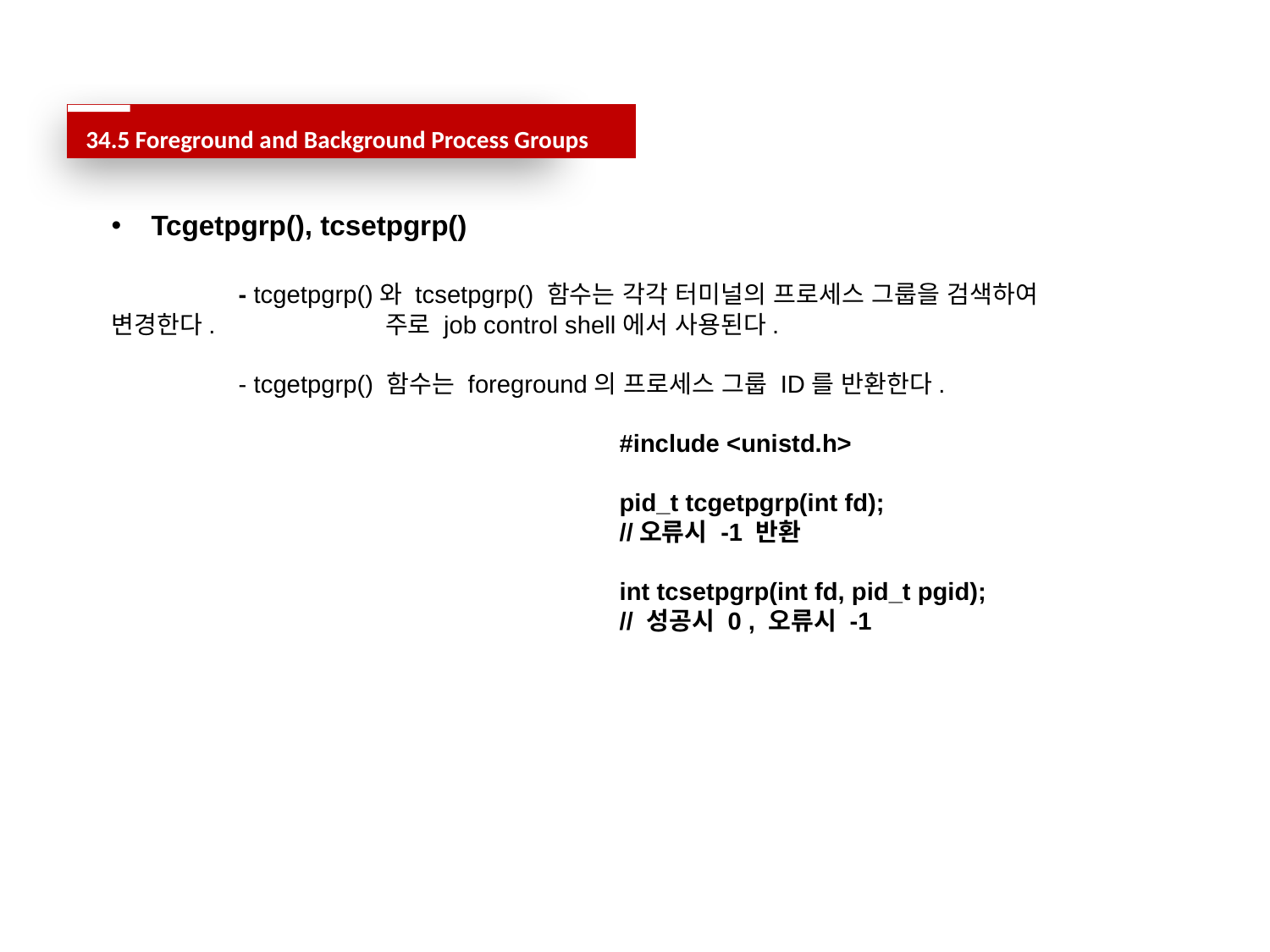

34.5 Foreground and Background Process Groups

Tcgetpgrp(), tcsetpgrp()

	- tcgetpgrp()와 tcsetpgrp() 함수는 각각 터미널의 프로세스 그룹을 검색하여 변경한다. 		  주로 job control shell에서 사용된다.

	- tcgetpgrp() 함수는 foreground의 프로세스 그룹 ID를 반환한다.

#include <unistd.h>

pid_t tcgetpgrp(int fd);
//오류시 -1 반환

int tcsetpgrp(int fd, pid_t pgid);
// 성공시 0 , 오류시 -1